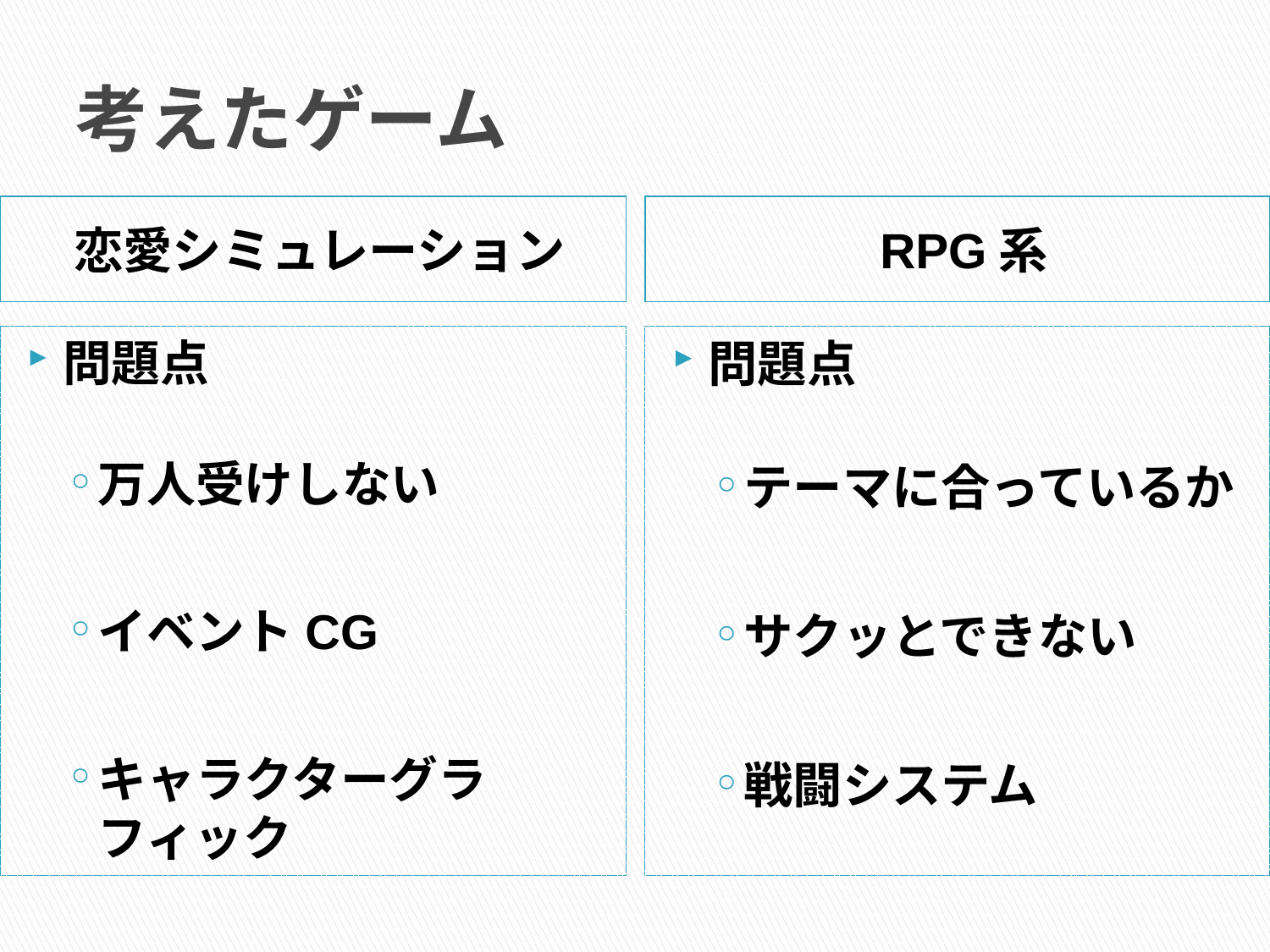

# 考えたゲーム
恋愛シミュレーション
RPG系
問題点

万人受けしない

イベントCG

キャラクターグラフィック
問題点

テーマに合っているか

サクッとできない

戦闘システム